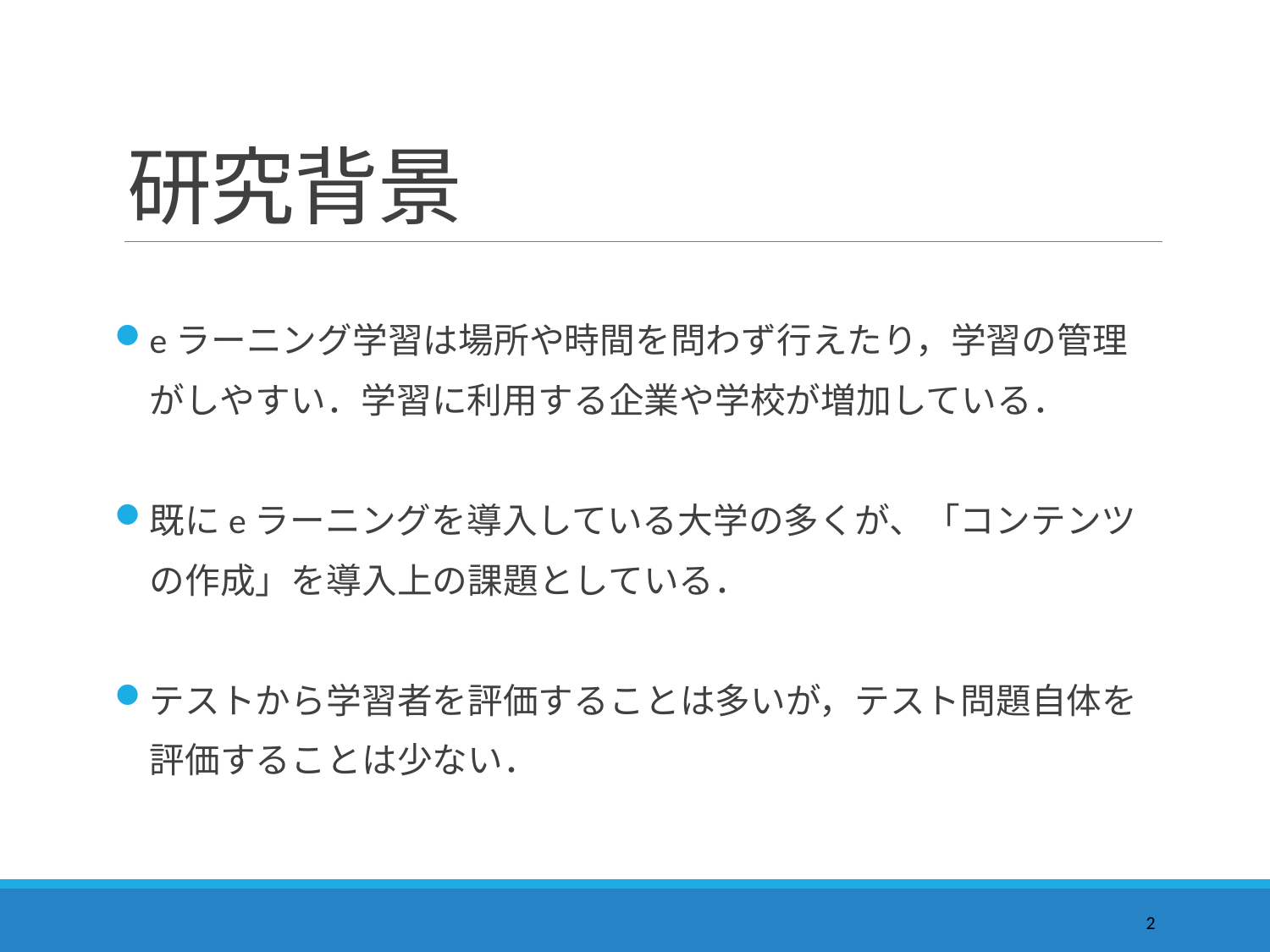

# 研究背景

eラーニング学習は場所や時間を問わず行えたり，学習の管理
　がしやすい．学習に利用する企業や学校が増加している．

既にeラーニングを導入している大学の多くが、「コンテンツ
　の作成」を導入上の課題としている．

テストから学習者を評価することは多いが，テスト問題自体を
　評価することは少ない．

2